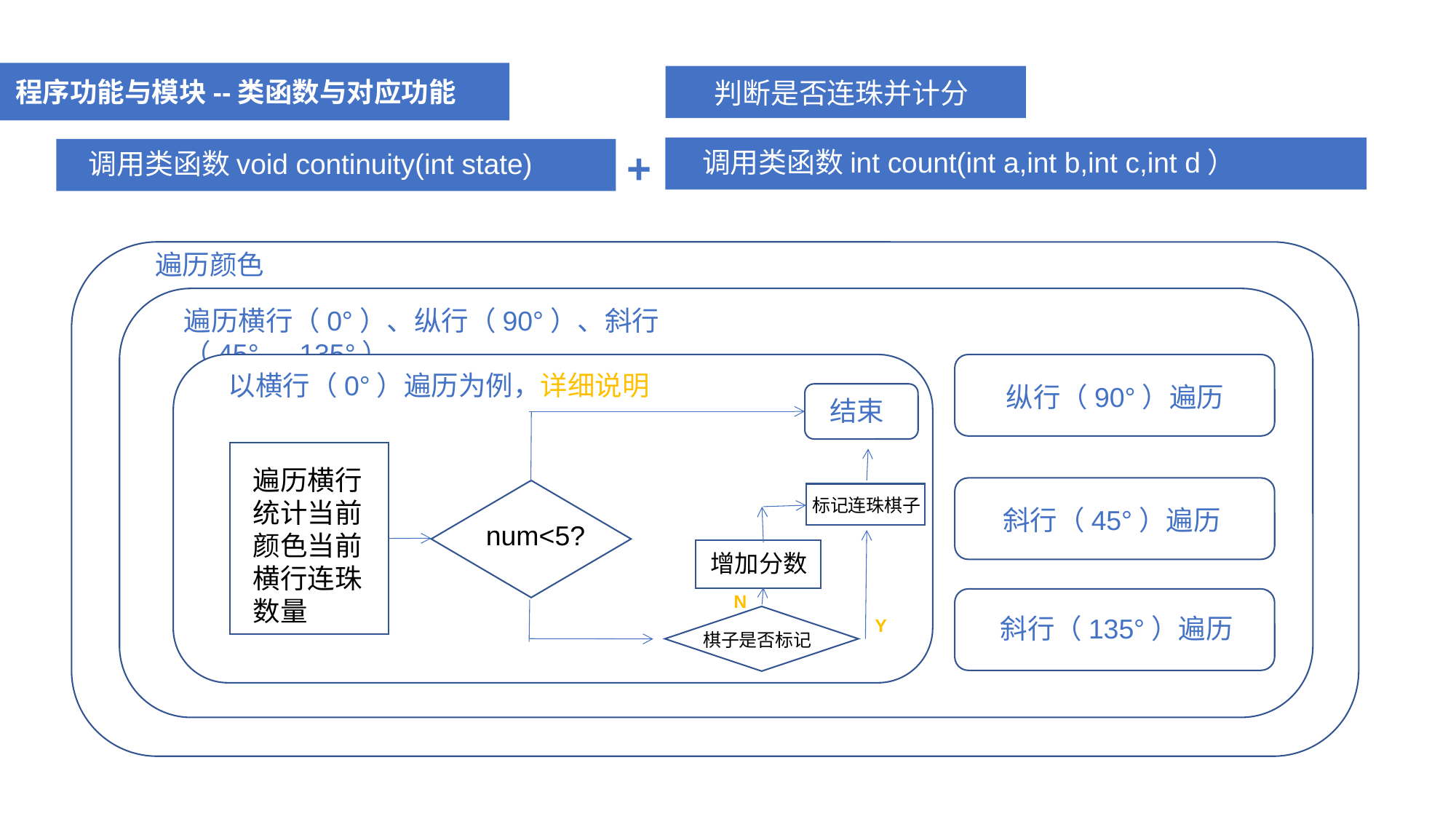

判断是否连珠并计分
程序功能与模块--类函数与对应功能
+

调用类函数int count(int a,int b,int c,int d）

调用类函数void continuity(int state)

遍历颜色

遍历横行（0°）、纵行（90°）、斜行（45°、135°）

以横行（0°）遍历为例，详细说明
纵行（90°）遍历

结束

遍历横行
统计当前颜色当前横行连珠数量

标记连珠棋子
斜行（45°）遍历
num<5?

增加分数
N

斜行（135°）遍历

Y
棋子是否标记